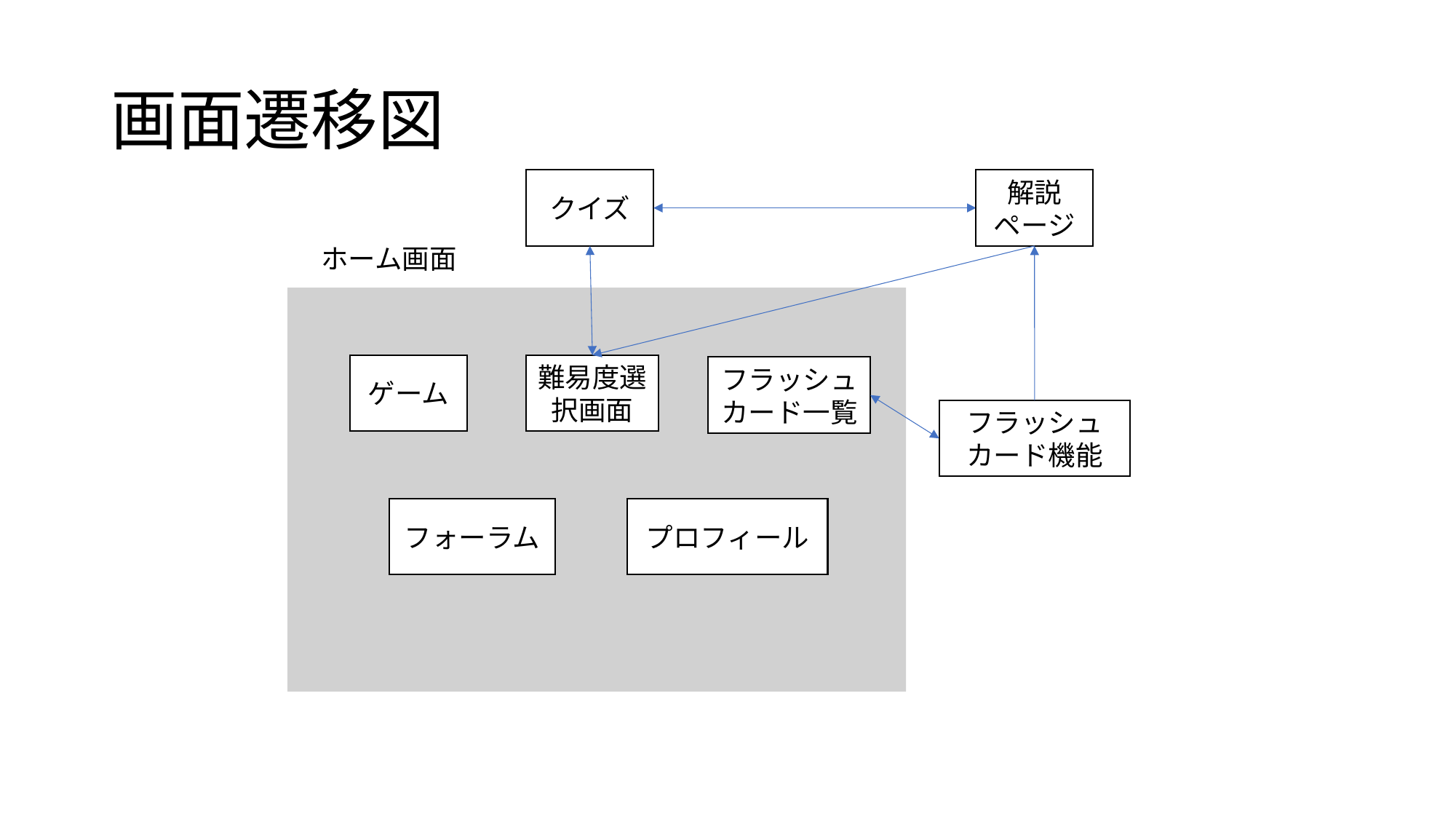

# 画面遷移図
解説ページ
クイズ
ホーム画面

ゲーム
難易度選択画面
フラッシュカード一覧
フラッシュカード機能
フォーラム
プロフィール